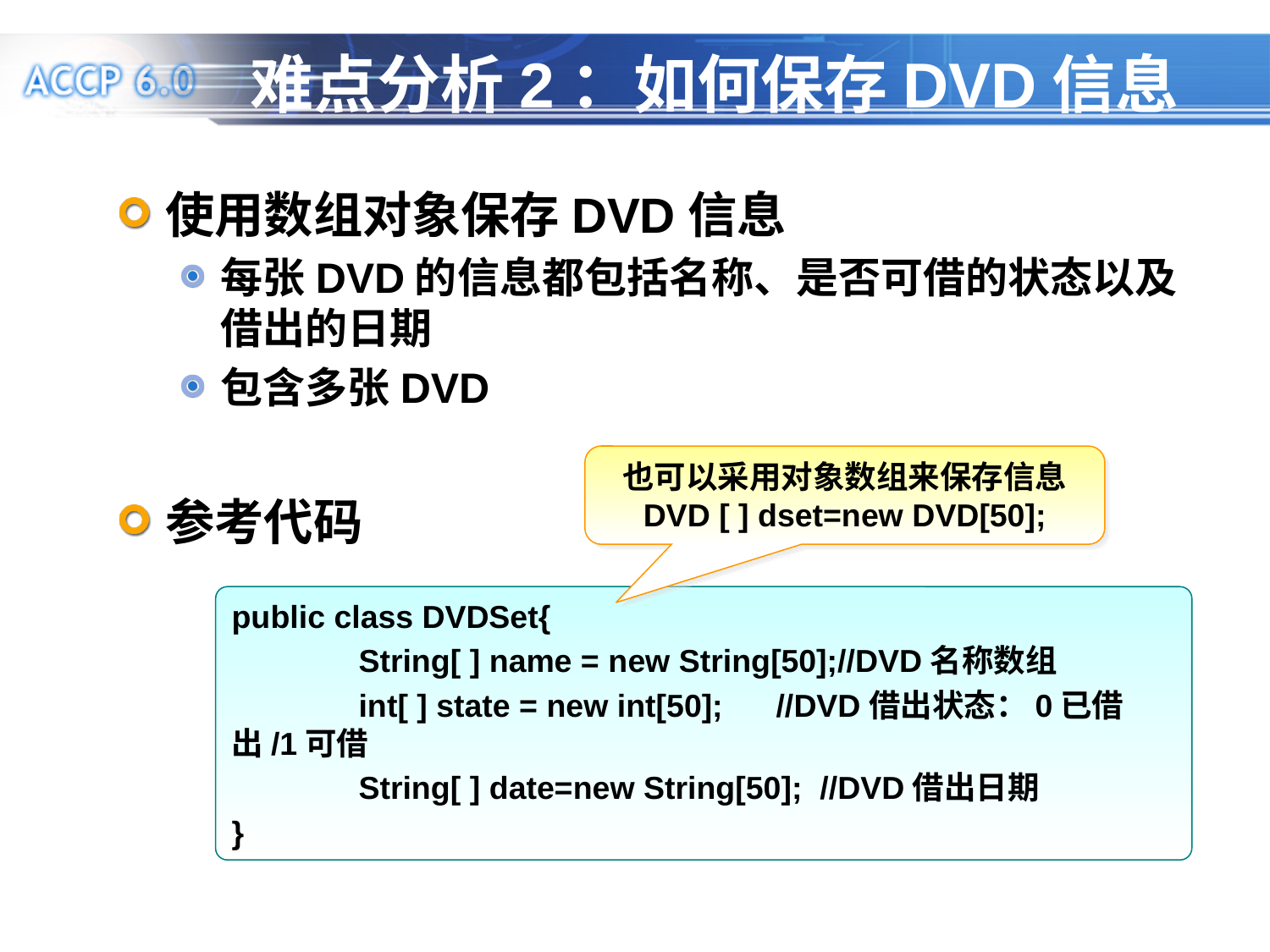

# 难点分析2：如何保存DVD信息
使用数组对象保存DVD信息
每张DVD的信息都包括名称、是否可借的状态以及借出的日期
包含多张DVD

参考代码

也可以采用对象数组来保存信息
DVD [ ] dset=new DVD[50];
public class DVDSet{
	String[ ] name = new String[50];//DVD名称数组
    	int[ ] state = new int[50];      //DVD借出状态：0已借出/1可借
    	String[ ] date=new String[50];  //DVD借出日期
}